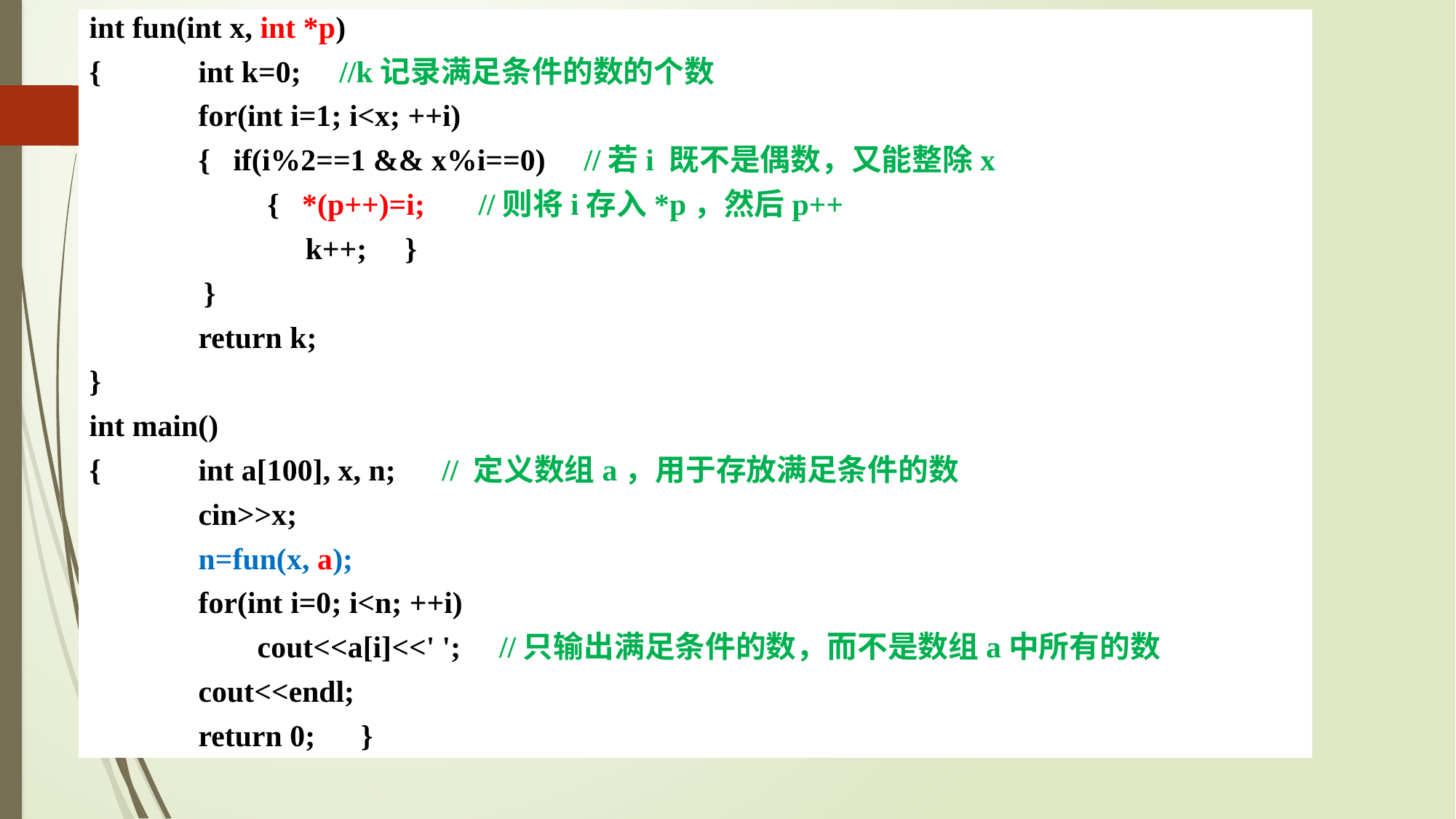

int fun(int x, int *p)
{	int k=0;     //k记录满足条件的数的个数
	for(int i=1; i<x; ++i)
	{   if(i%2==1 && x%i==0)     //若i 既不是偶数，又能整除x
	         {   *(p++)=i;       //则将i存入*p，然后p++
	              k++;     }
               }
    	return k;
}
int main()
{	int a[100], x, n;      // 定义数组a，用于存放满足条件的数
     	cin>>x;
    	n=fun(x, a);
    	for(int i=0; i<n; ++i)
                      cout<<a[i]<<' ';     //只输出满足条件的数，而不是数组a中所有的数
    	cout<<endl;
	return 0;      }
20